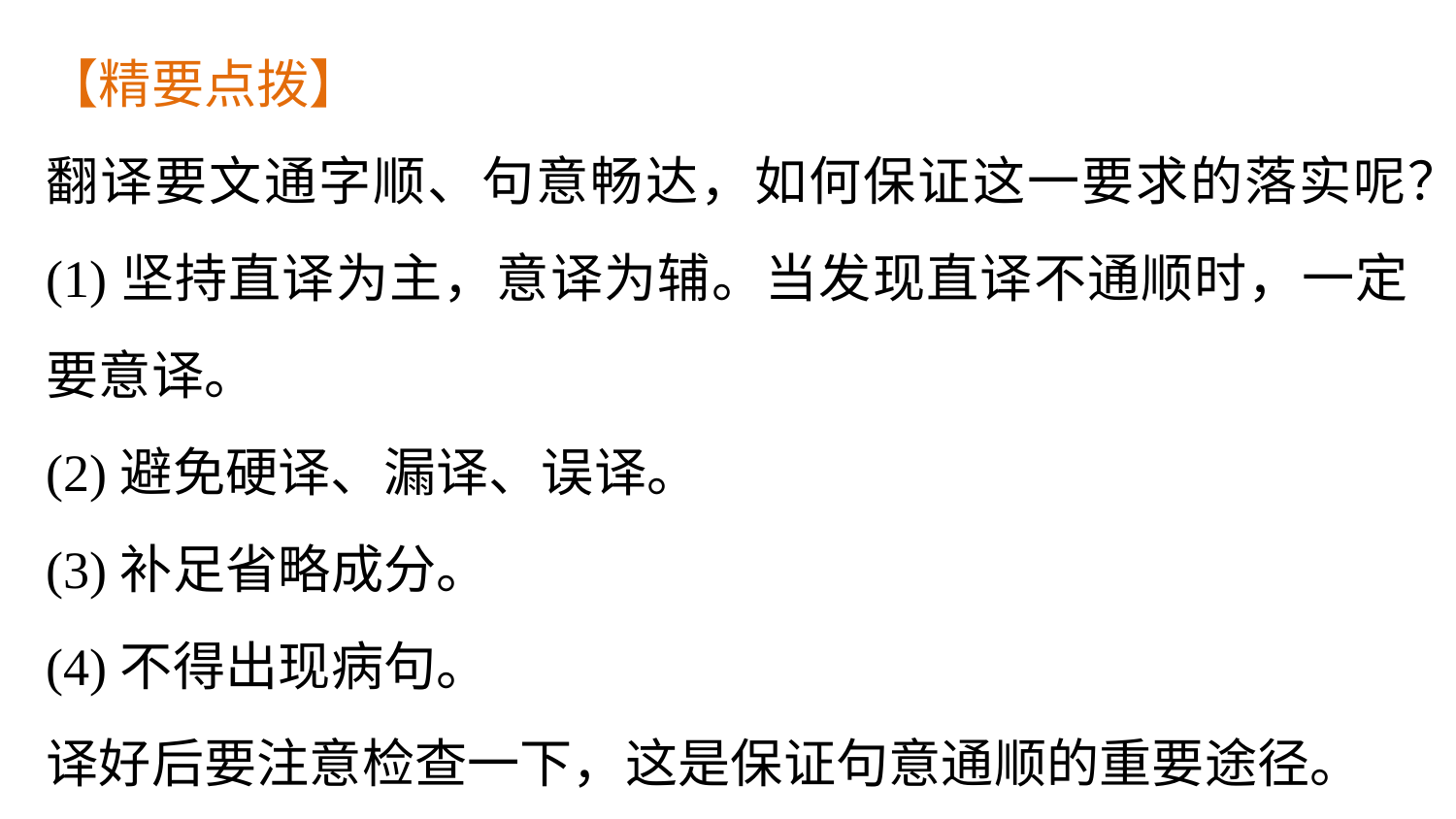

【精要点拨】
翻译要文通字顺、句意畅达，如何保证这一要求的落实呢？
(1)坚持直译为主，意译为辅。当发现直译不通顺时，一定要意译。
(2)避免硬译、漏译、误译。
(3)补足省略成分。
(4)不得出现病句。
译好后要注意检查一下，这是保证句意通顺的重要途径。